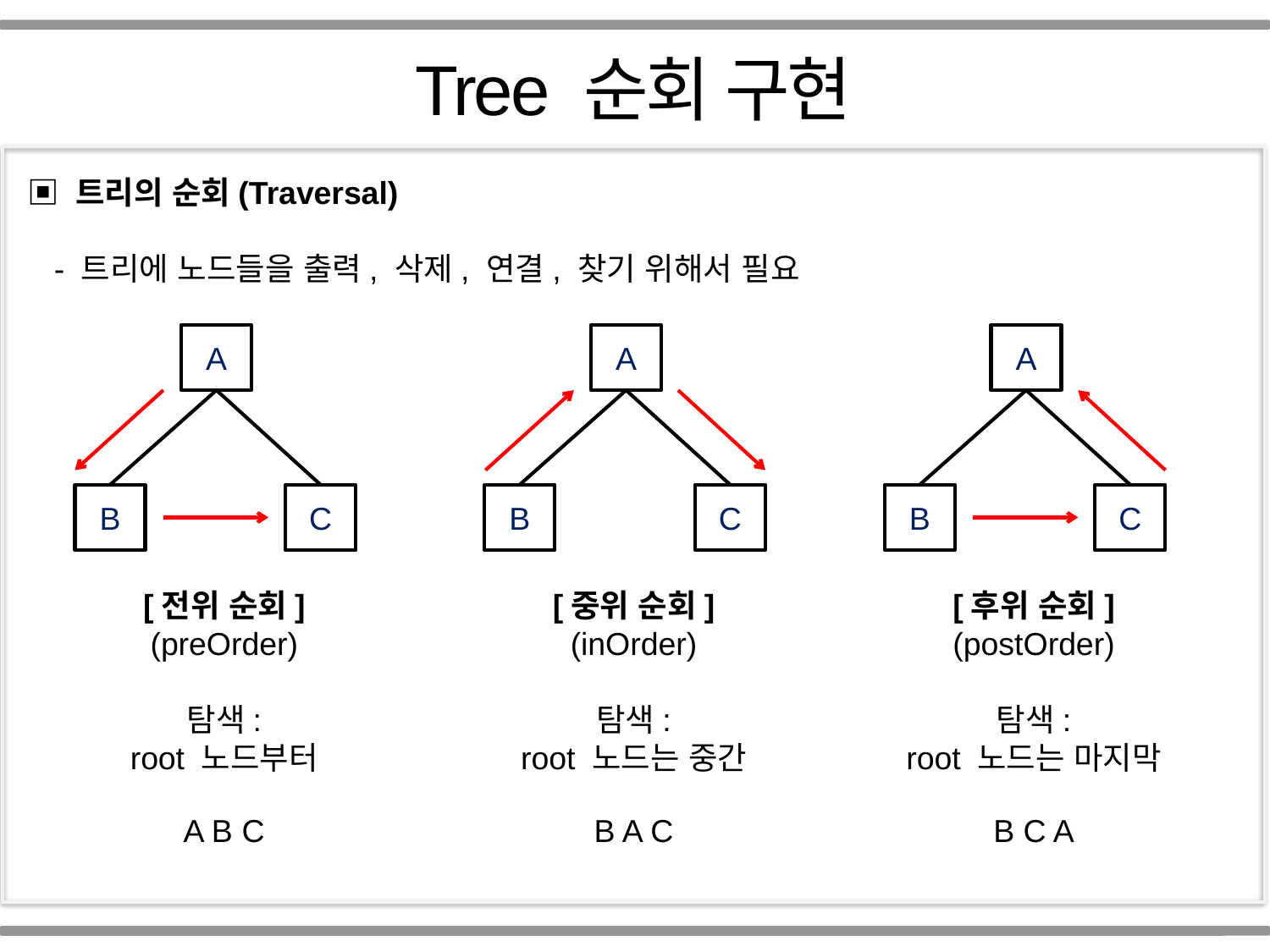

Part 01

Tree 순회 구현

▣ 트리의 순회(Traversal)

   - 트리에 노드들을 출력, 삭제, 연결, 찾기 위해서 필요
A
B
C
A
B
C
A
B
C
[전위 순회]
(preOrder)

탐색:
root 노드부터
[중위 순회]
(inOrder)

탐색:
root 노드는 중간
[후위 순회]
(postOrder)

탐색:
root 노드는 마지막
A B C
B A C
B C A